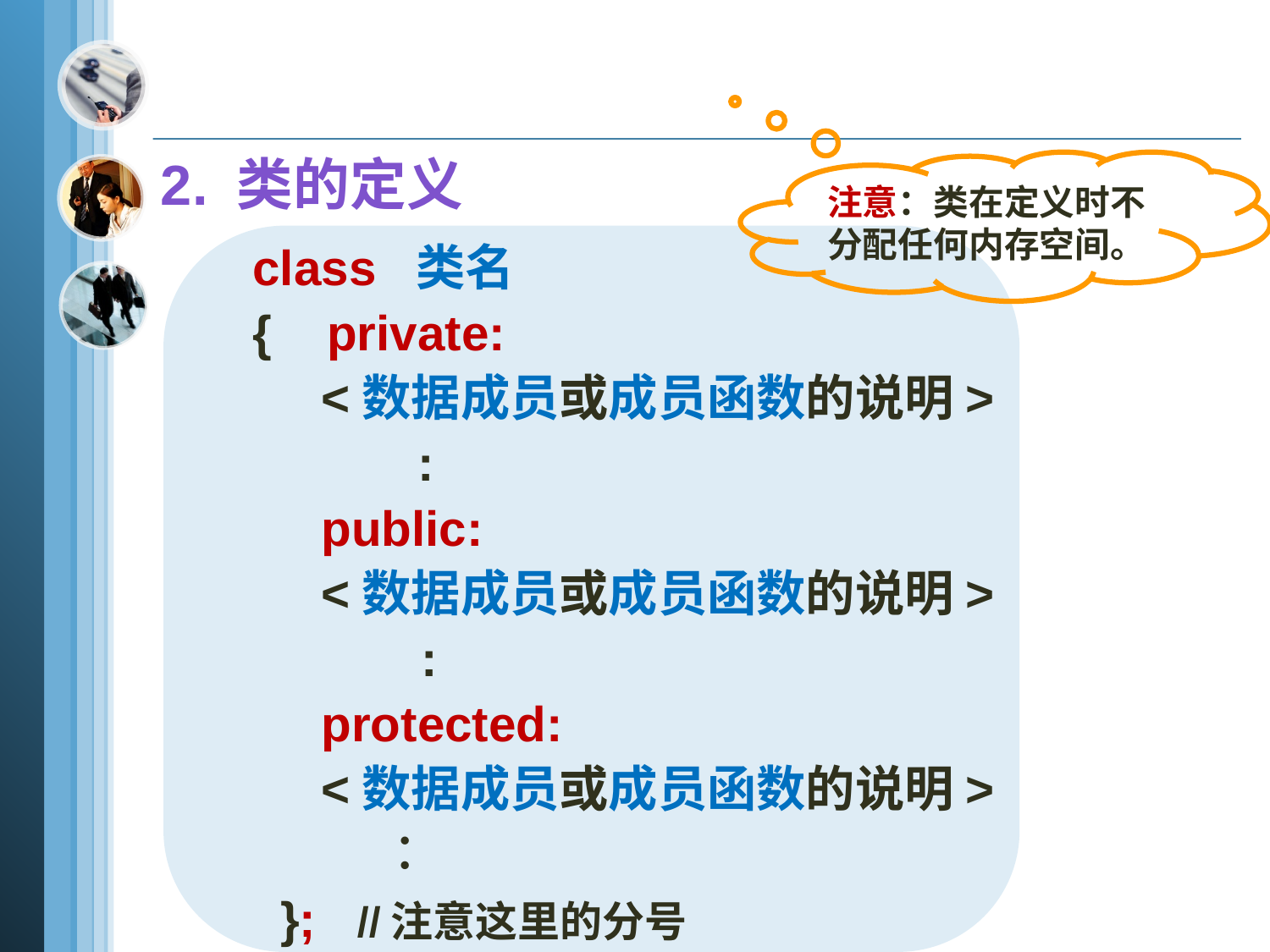

2. 类的定义

注意：类在定义时不分配任何内存空间。
   class  类名
   {    private:
        <数据成员或成员函数的说明>
               :
        public:
        <数据成员或成员函数的说明>
	      :
        protected:
        <数据成员或成员函数的说明>
              ︰
     };   //注意这里的分号